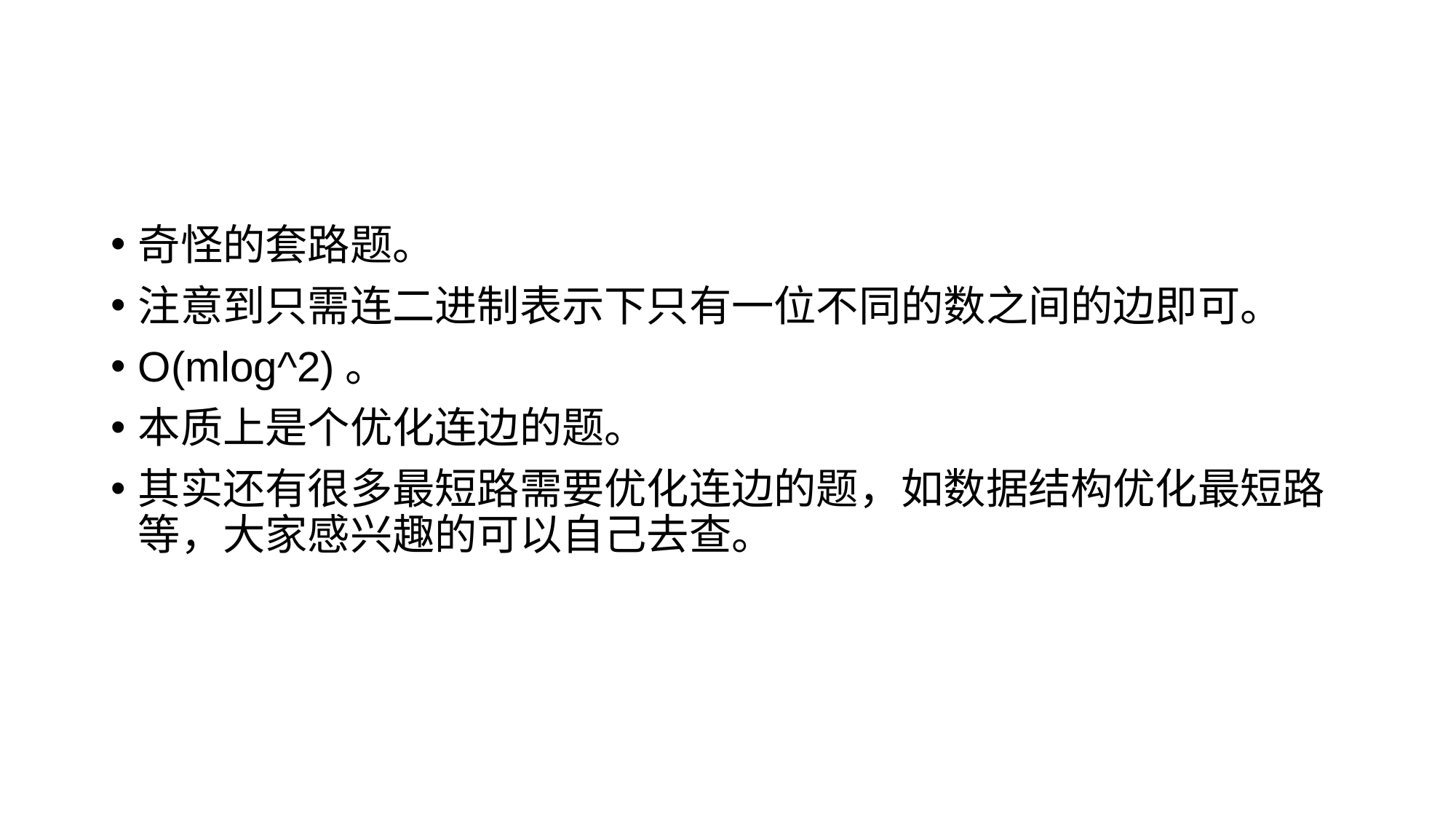

#
奇怪的套路题。
注意到只需连二进制表示下只有一位不同的数之间的边即可。
O(mlog^2)。
本质上是个优化连边的题。
其实还有很多最短路需要优化连边的题，如数据结构优化最短路等，大家感兴趣的可以自己去查。